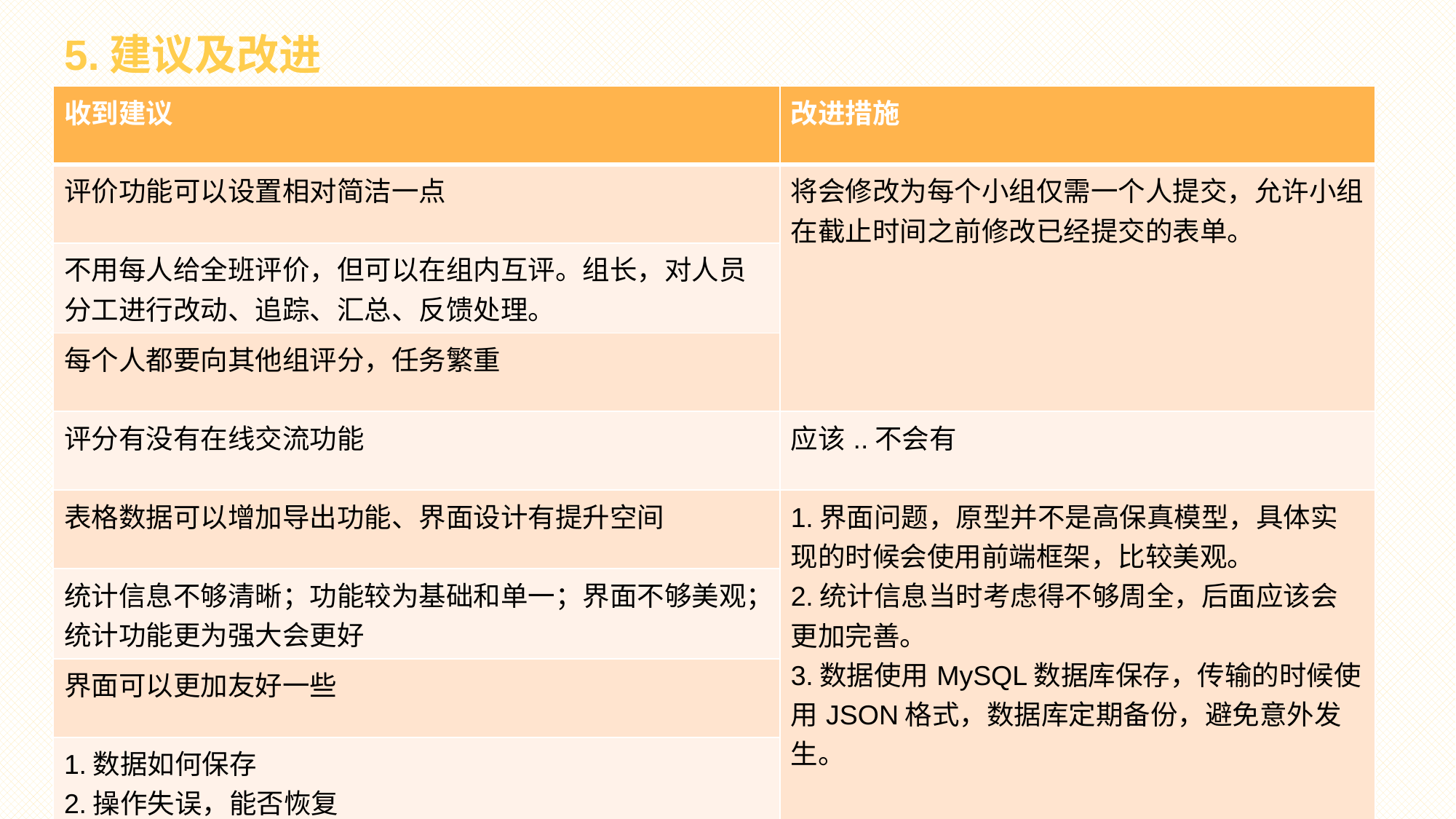

5.建议及改进
| 收到建议 | 改进措施 |
| --- | --- |
| 评价功能可以设置相对简洁一点 | 将会修改为每个小组仅需一个人提交，允许小组在截止时间之前修改已经提交的表单。 |
| 不用每人给全班评价，但可以在组内互评。组长，对人员分工进行改动、追踪、汇总、反馈处理。 |  |
| 每个人都要向其他组评分，任务繁重 |  |
| 评分有没有在线交流功能 | 应该..不会有 |
| 表格数据可以增加导出功能、界面设计有提升空间 | 1.界面问题，原型并不是高保真模型，具体实现的时候会使用前端框架，比较美观。 2.统计信息当时考虑得不够周全，后面应该会更加完善。 3.数据使用MySQL数据库保存，传输的时候使用JSON格式，数据库定期备份，避免意外发生。 |
| 统计信息不够清晰；功能较为基础和单一；界面不够美观；统计功能更为强大会更好 |  |
| 界面可以更加友好一些 |  |
| 1.数据如何保存 2.操作失误，能否恢复 |  |
22